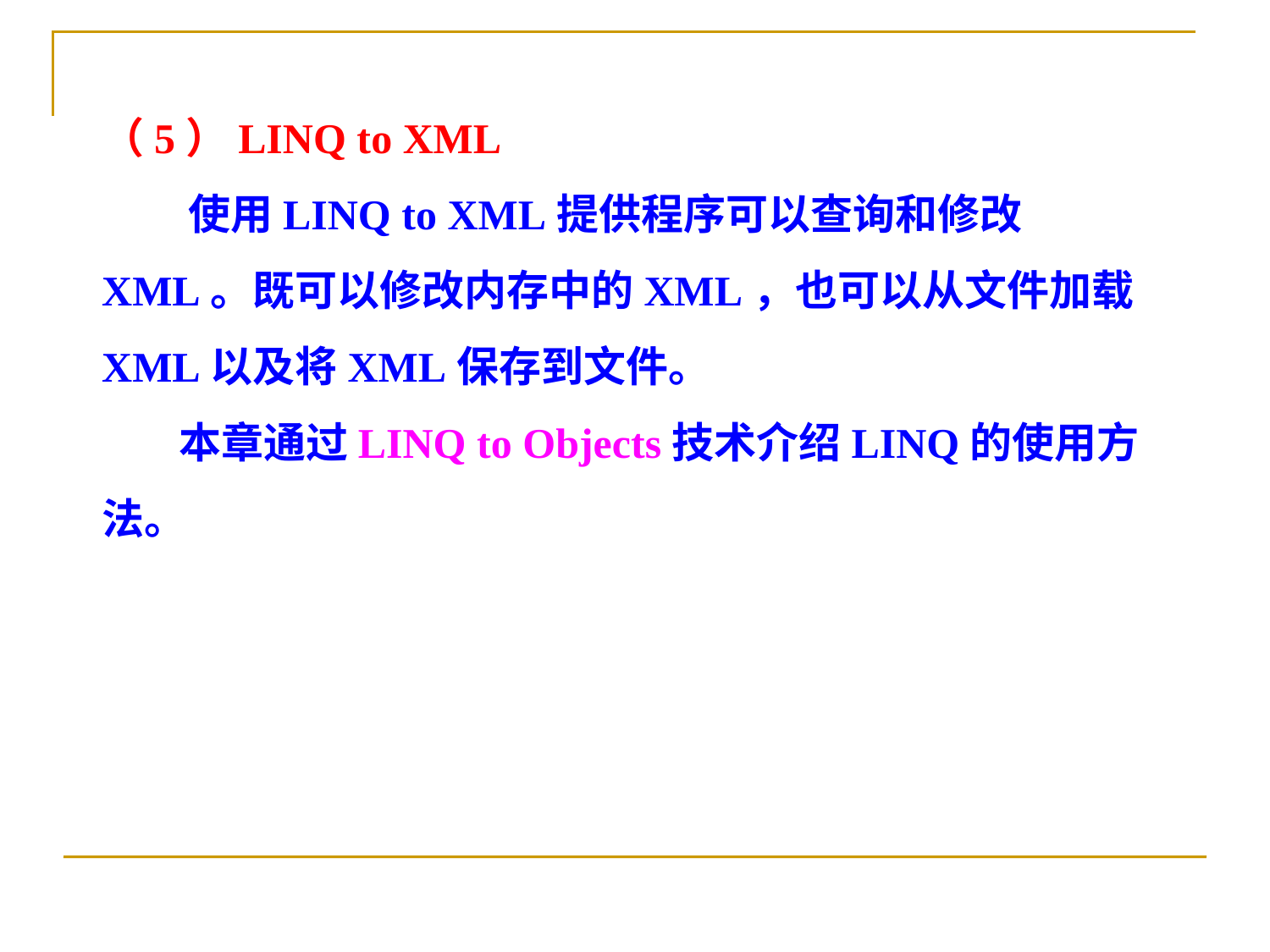

（5）LINQ to XML
        使用LINQ to XML提供程序可以查询和修改XML。既可以修改内存中的XML，也可以从文件加载XML以及将XML保存到文件。
       本章通过LINQ to Objects技术介绍LINQ的使用方法。